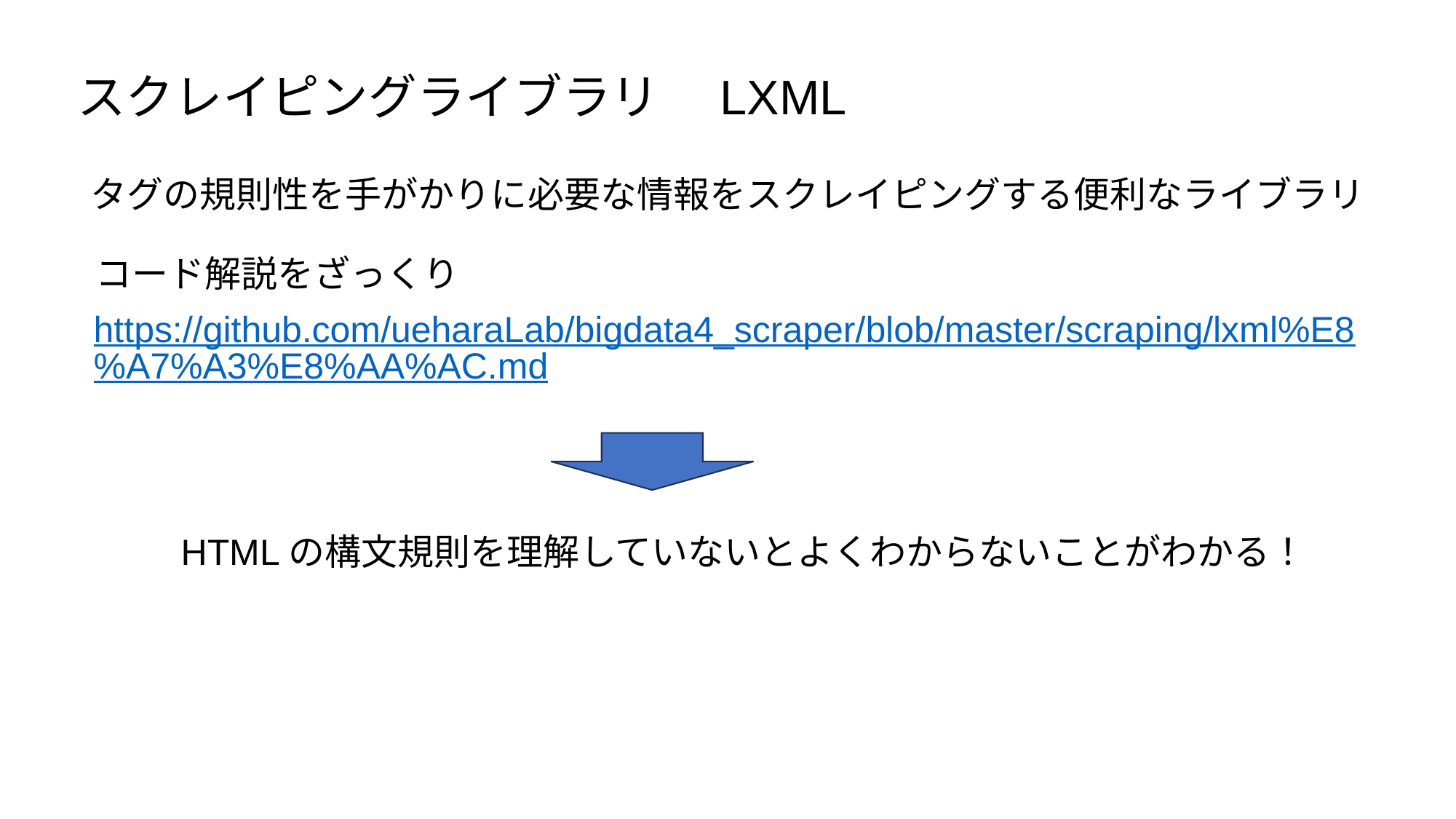

スクレイピングライブラリ　LXML
タグの規則性を手がかりに必要な情報をスクレイピングする便利なライブラリ
コード解説をざっくり
https://github.com/ueharaLab/bigdata4_scraper/blob/master/scraping/lxml%E8%A7%A3%E8%AA%AC.md

HTMLの構文規則を理解していないとよくわからないことがわかる！